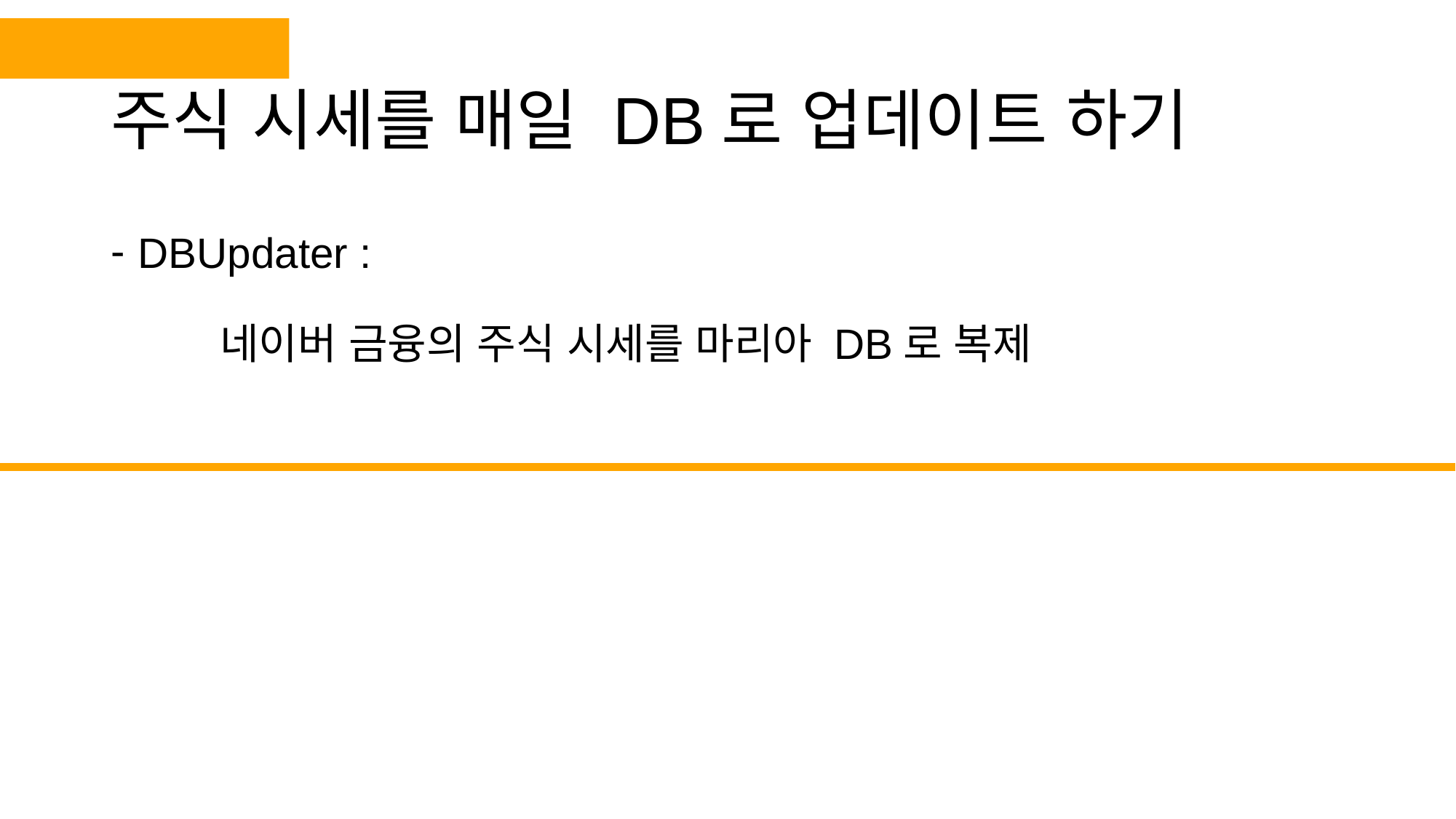

# 주식 시세를 매일 DB로 업데이트 하기
DBUpdater :
	네이버 금융의 주식 시세를 마리아 DB로 복제